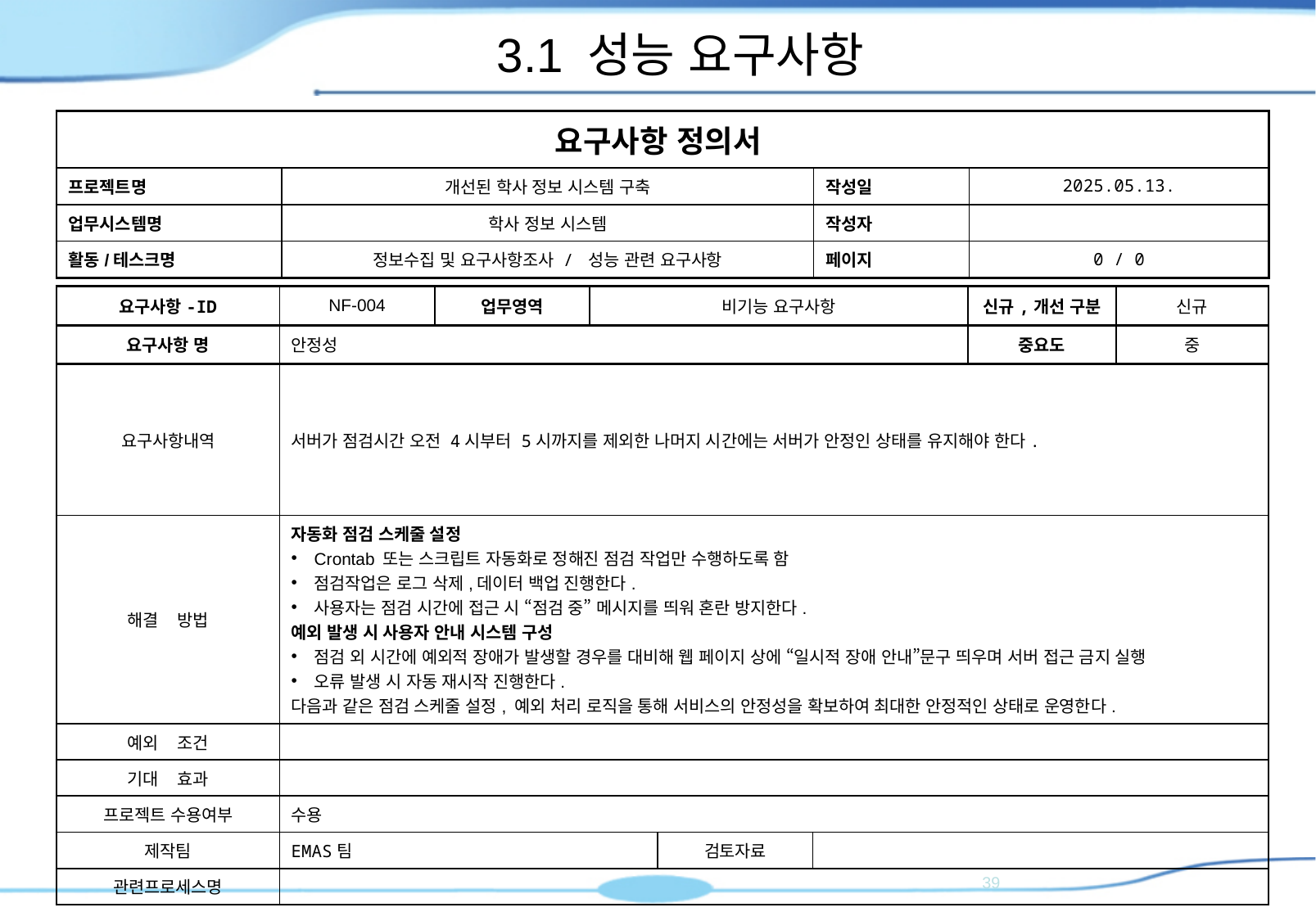

3.1 성능 요구사항
| 요구사항 정의서 |  |  |  |
| --- | --- | --- | --- |
| 프로젝트명 | 개선된 학사 정보 시스템 구축 | 작성일 | 2025.05.13. |
| 업무시스템명 | 학사 정보 시스템 | 작성자 |  |
| 활동/테스크명 | 정보수집 및 요구사항조사 / 성능 관련 요구사항 | 페이지 | 0 / 0 |
| 요구사항-ID | NF-004 | 업무영역 | 비기능 요구사항 |  |  | 신규,개선 구분 | 신규 |
| --- | --- | --- | --- | --- | --- | --- | --- |
| 요구사항 명 | 안정성 |  |  |  |  | 중요도 | 중 |
| 요구사항내역 | 서버가 점검시간 오전 4시부터 5시까지를 제외한 나머지 시간에는 서버가 안정인 상태를 유지해야 한다. |  |  |  |  |  |  |
| 해결 방법 | 자동화 점검 스케줄 설정 Crontab 또는 스크립트 자동화로 정해진 점검 작업만 수행하도록 함 점검작업은 로그 삭제,데이터 백업 진행한다. 사용자는 점검 시간에 접근 시 “점검 중” 메시지를 띄워 혼란 방지한다. 예외 발생 시 사용자 안내 시스템 구성 점검 외 시간에 예외적 장애가 발생할 경우를 대비해 웹 페이지 상에 “일시적 장애 안내”문구 띄우며 서버 접근 금지 실행 오류 발생 시 자동 재시작 진행한다. 다음과 같은 점검 스케줄 설정, 예외 처리 로직을 통해 서비스의 안정성을 확보하여 최대한 안정적인 상태로 운영한다. |  |  |  |  |  |  |
| 예외 조건 |  |  |  |  |  |  |  |
| 기대 효과 |  |  |  |  |  |  |  |
| 프로젝트 수용여부 | 수용 |  |  |  |  |  |  |
| 제작팀 | EMAS팀 |  |  | 검토자료 |  |  |  |
| 관련프로세스명 |  |  |  |  |  |  |  |
39